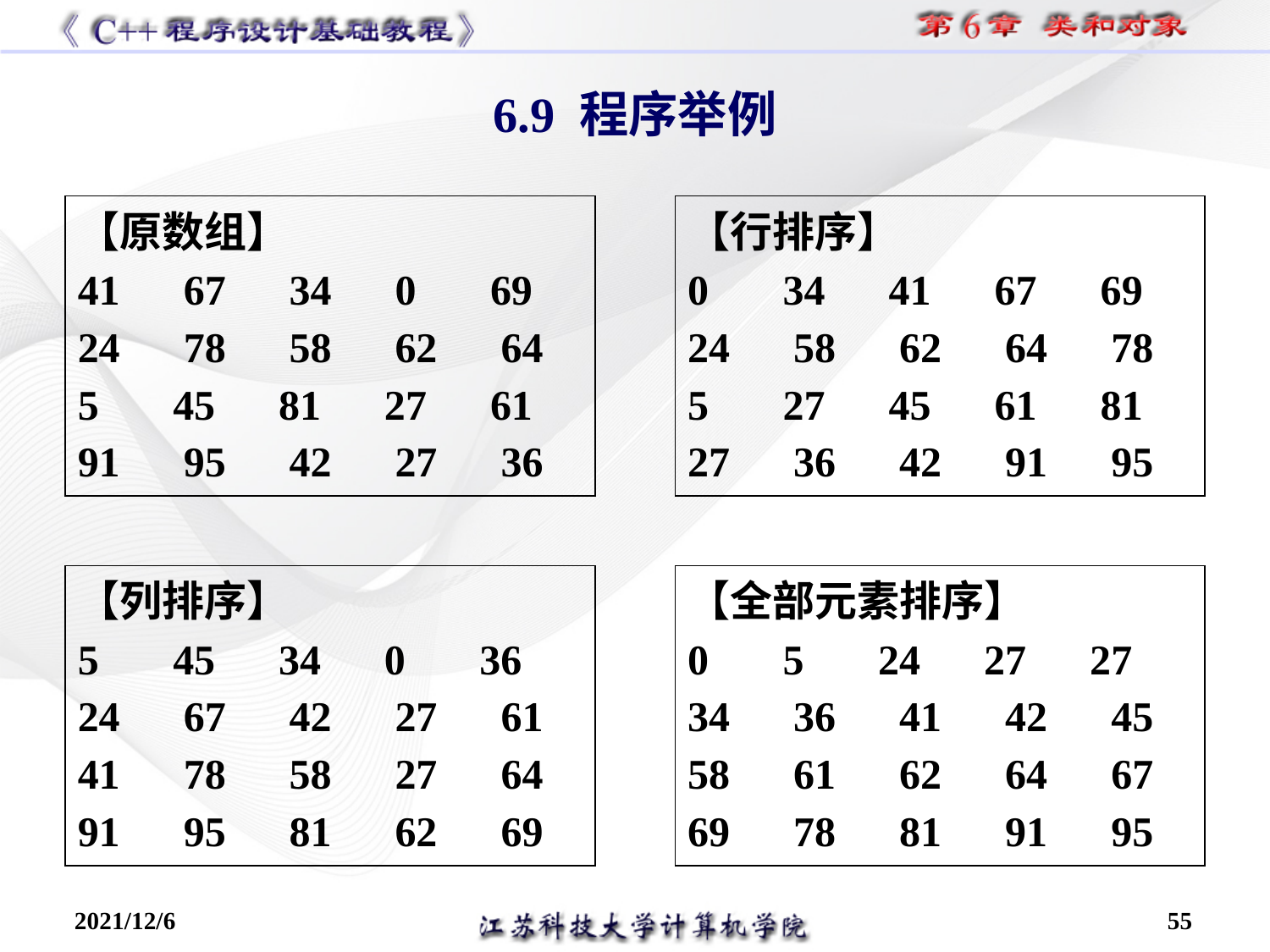

6.9 程序举例
【原数组】
41      67      34      0       69
24      78      58      62      64
5       45      81      27      61
91      95      42      27      36
【行排序】
0       34      41      67      69
24      58      62      64      78
5       27      45      61      81
27      36      42      91      95

【列排序】
5       45      34      0       36
24      67      42      27      61
41      78      58      27      64
91      95      81      62      69
【全部元素排序】
0       5       24      27      27
34      36      41      42      45
58      61      62      64      67
69      78      81      91      95